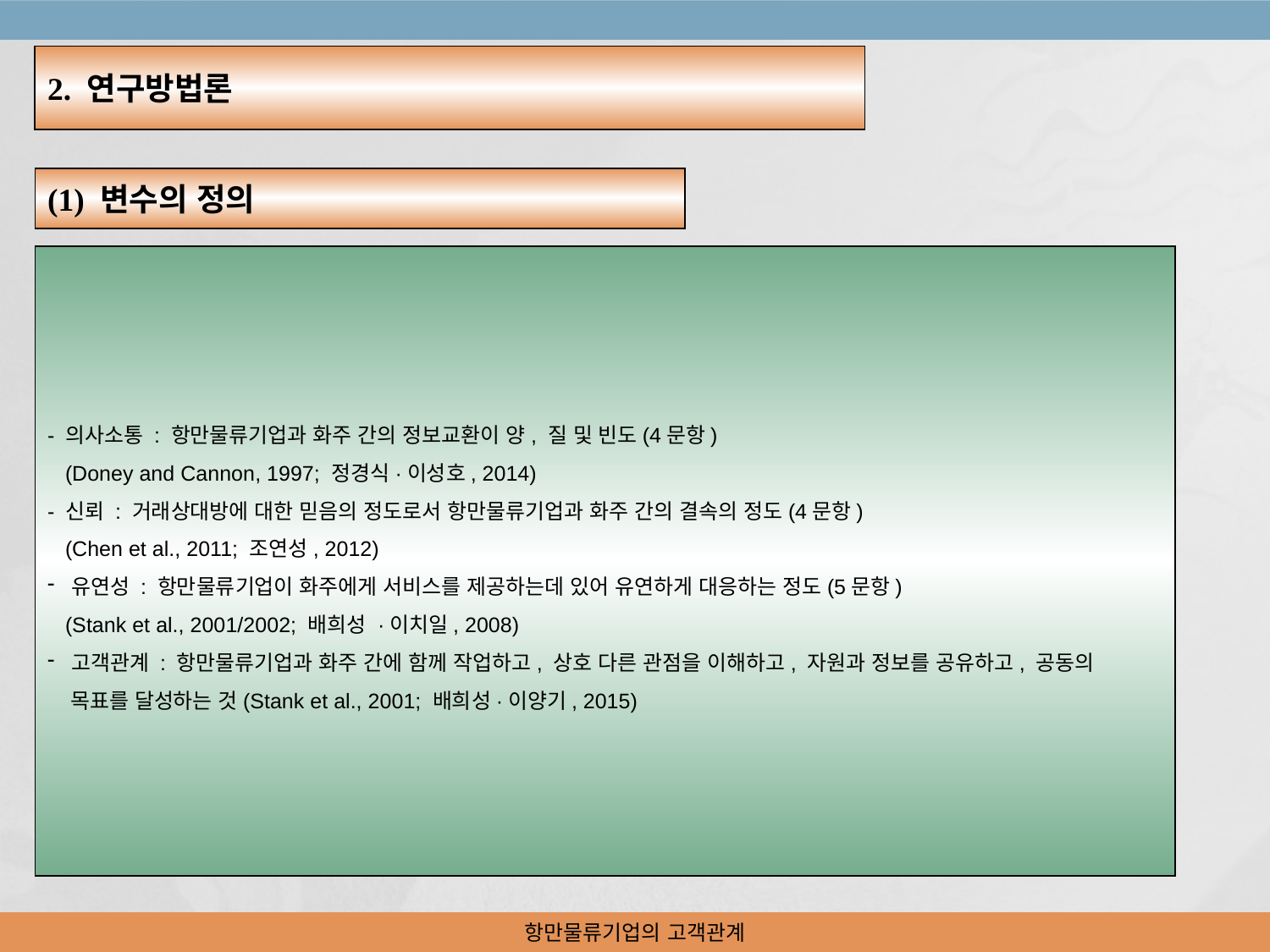

2. 연구방법론
(1) 변수의 정의
- 의사소통 : 항만물류기업과 화주 간의 정보교환이 양, 질 및 빈도(4문항)
   (Doney and Cannon, 1997; 정경식·이성호, 2014)
- 신뢰 : 거래상대방에 대한 믿음의 정도로서 항만물류기업과 화주 간의 결속의 정도(4문항)
   (Chen et al., 2011; 조연성, 2012)
유연성 : 항만물류기업이 화주에게 서비스를 제공하는데 있어 유연하게 대응하는 정도(5문항)
   (Stank et al., 2001/2002; 배희성 ·이치일, 2008)
고객관계 : 항만물류기업과 화주 간에 함께 작업하고, 상호 다른 관점을 이해하고, 자원과 정보를 공유하고, 공동의
   목표를 달성하는 것(Stank et al., 2001; 배희성·이양기, 2015)
항만물류기업의 고객관계